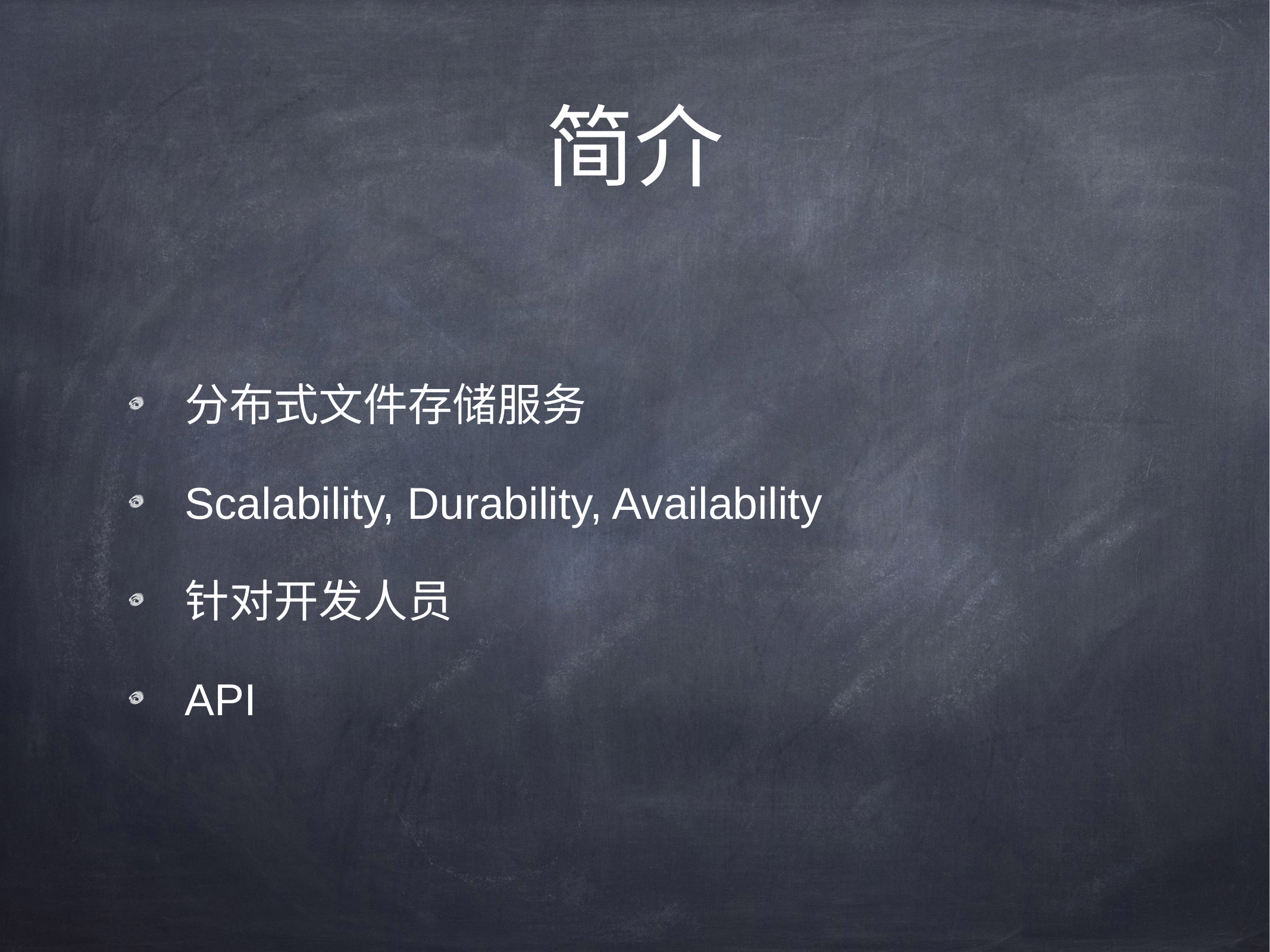

# 简介
分布式文件存储服务
Scalability, Durability, Availability
针对开发人员
API